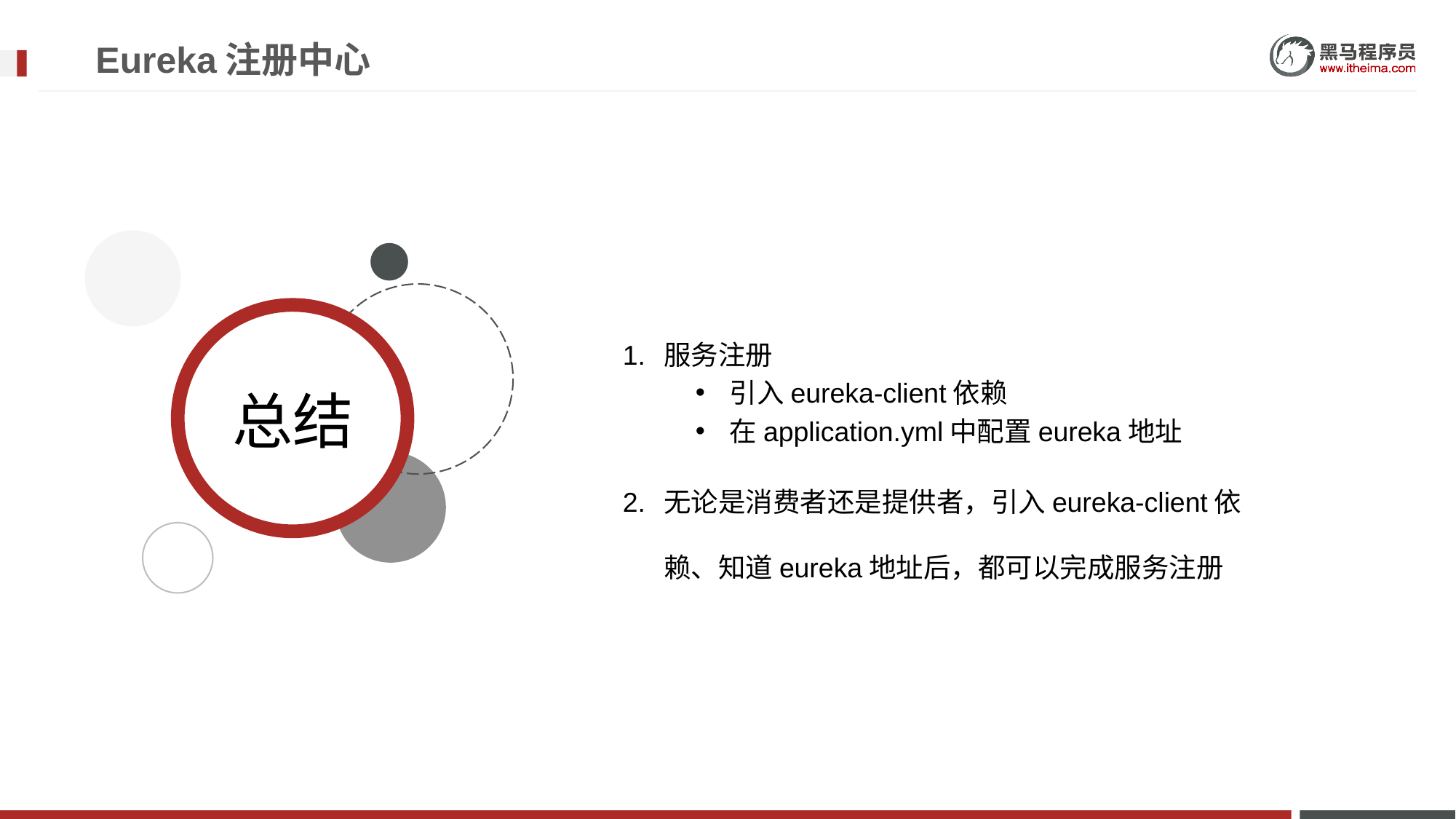

# Eureka注册中心
服务注册
引入eureka-client依赖
在application.yml中配置eureka地址
无论是消费者还是提供者，引入eureka-client依赖、知道eureka地址后，都可以完成服务注册